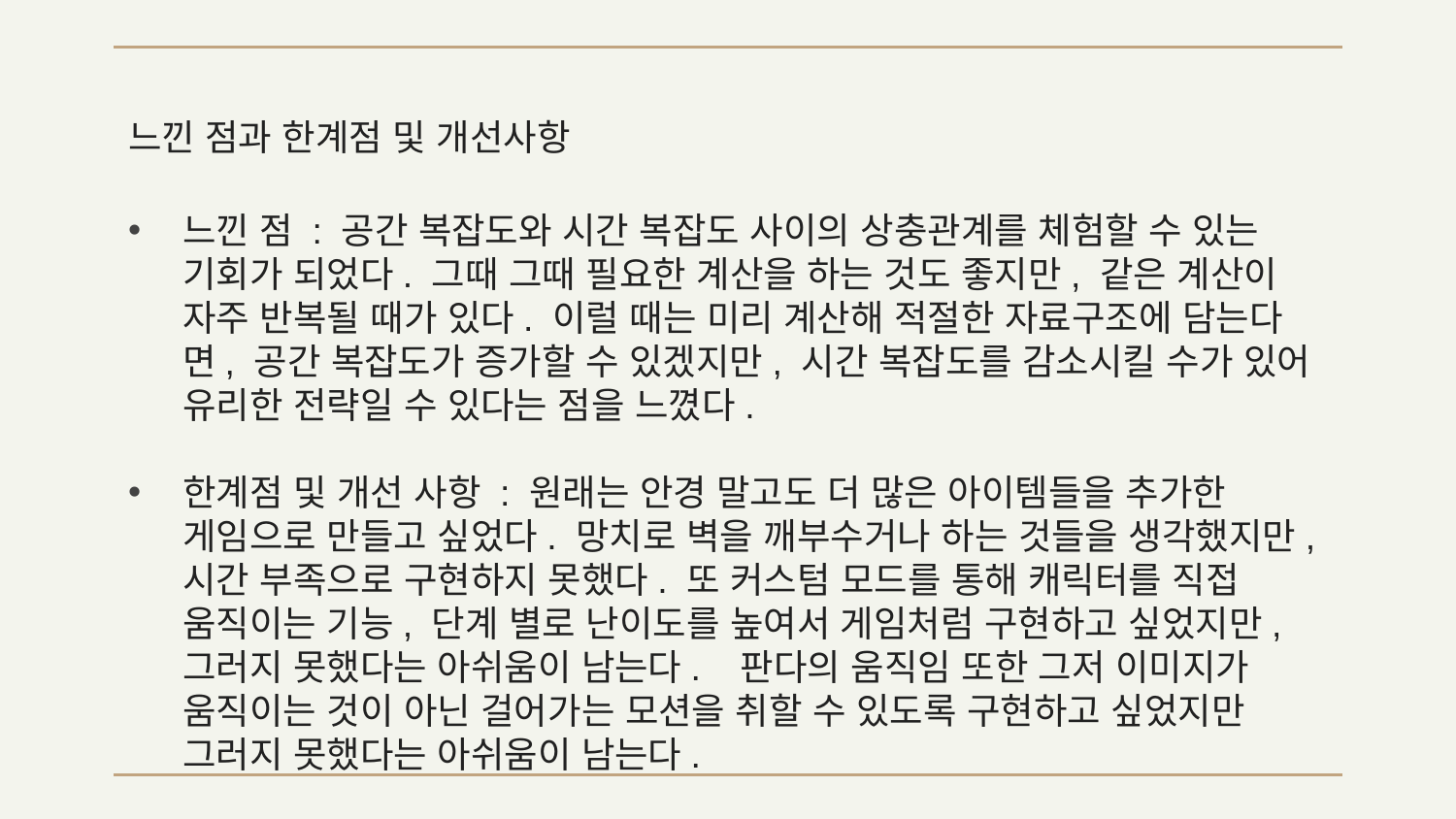

# 느낀 점과 한계점 및 개선사항
느낀 점 : 공간 복잡도와 시간 복잡도 사이의 상충관계를 체험할 수 있는 기회가 되었다. 그때 그때 필요한 계산을 하는 것도 좋지만, 같은 계산이 자주 반복될 때가 있다. 이럴 때는 미리 계산해 적절한 자료구조에 담는다면, 공간 복잡도가 증가할 수 있겠지만, 시간 복잡도를 감소시킬 수가 있어 유리한 전략일 수 있다는 점을 느꼈다.

한계점 및 개선 사항 : 원래는 안경 말고도 더 많은 아이템들을 추가한 게임으로 만들고 싶었다. 망치로 벽을 깨부수거나 하는 것들을 생각했지만, 시간 부족으로 구현하지 못했다. 또 커스텀 모드를 통해 캐릭터를 직접 움직이는 기능, 단계 별로 난이도를 높여서 게임처럼 구현하고 싶었지만, 그러지 못했다는 아쉬움이 남는다.   판다의 움직임 또한 그저 이미지가 움직이는 것이 아닌 걸어가는 모션을 취할 수 있도록 구현하고 싶었지만 그러지 못했다는 아쉬움이 남는다.